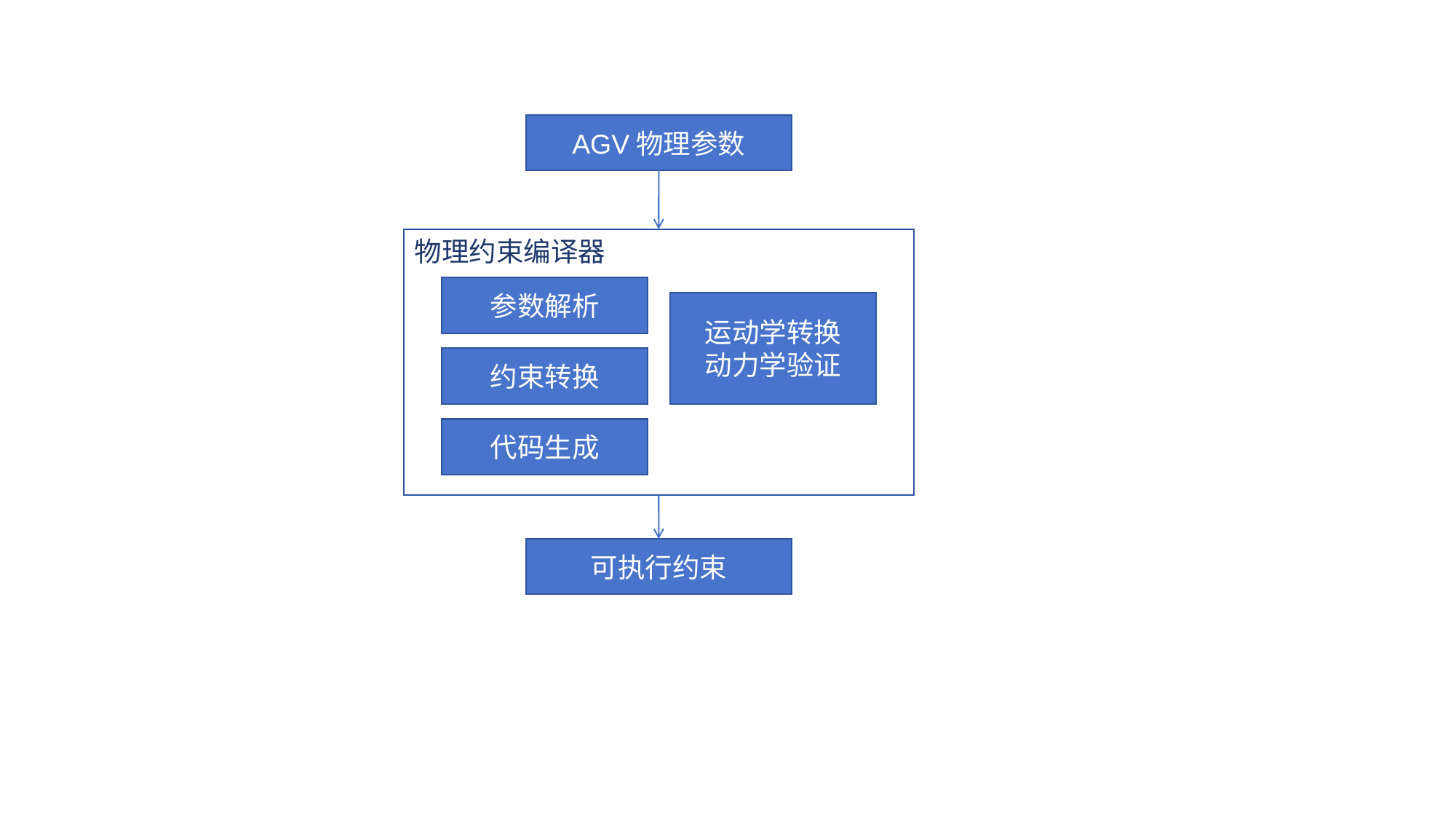

AGV物理参数
物理约束编译器
参数解析
运动学转换
动力学验证
约束转换
代码生成
可执行约束